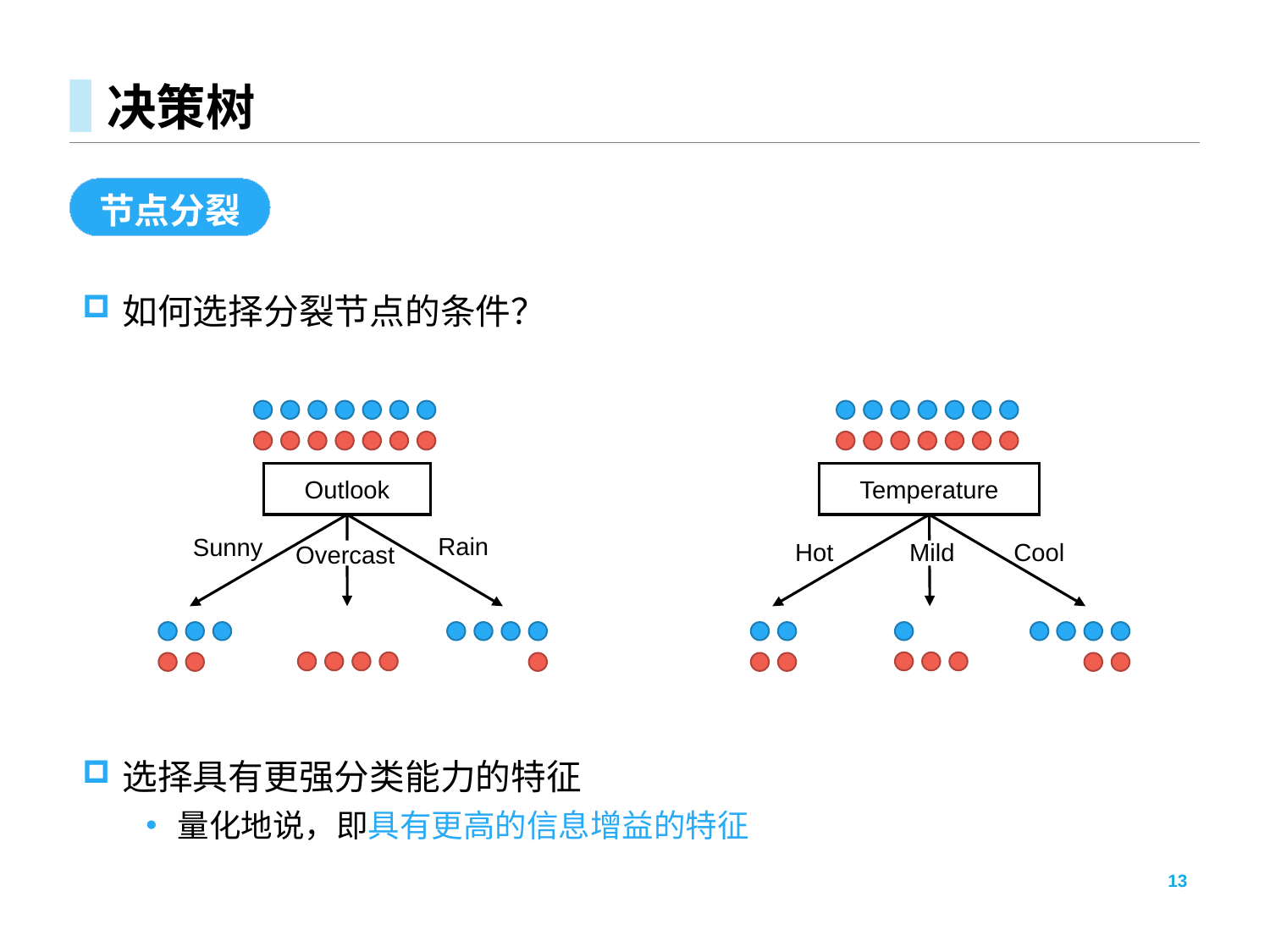

# 决策树
节点分裂
如何选择分裂节点的条件？

Outlook
Temperature
Rain
Sunny
Hot
Mild
Cool
Overcast

选择具有更强分类能力的特征
量化地说，即具有更高的信息增益的特征
13